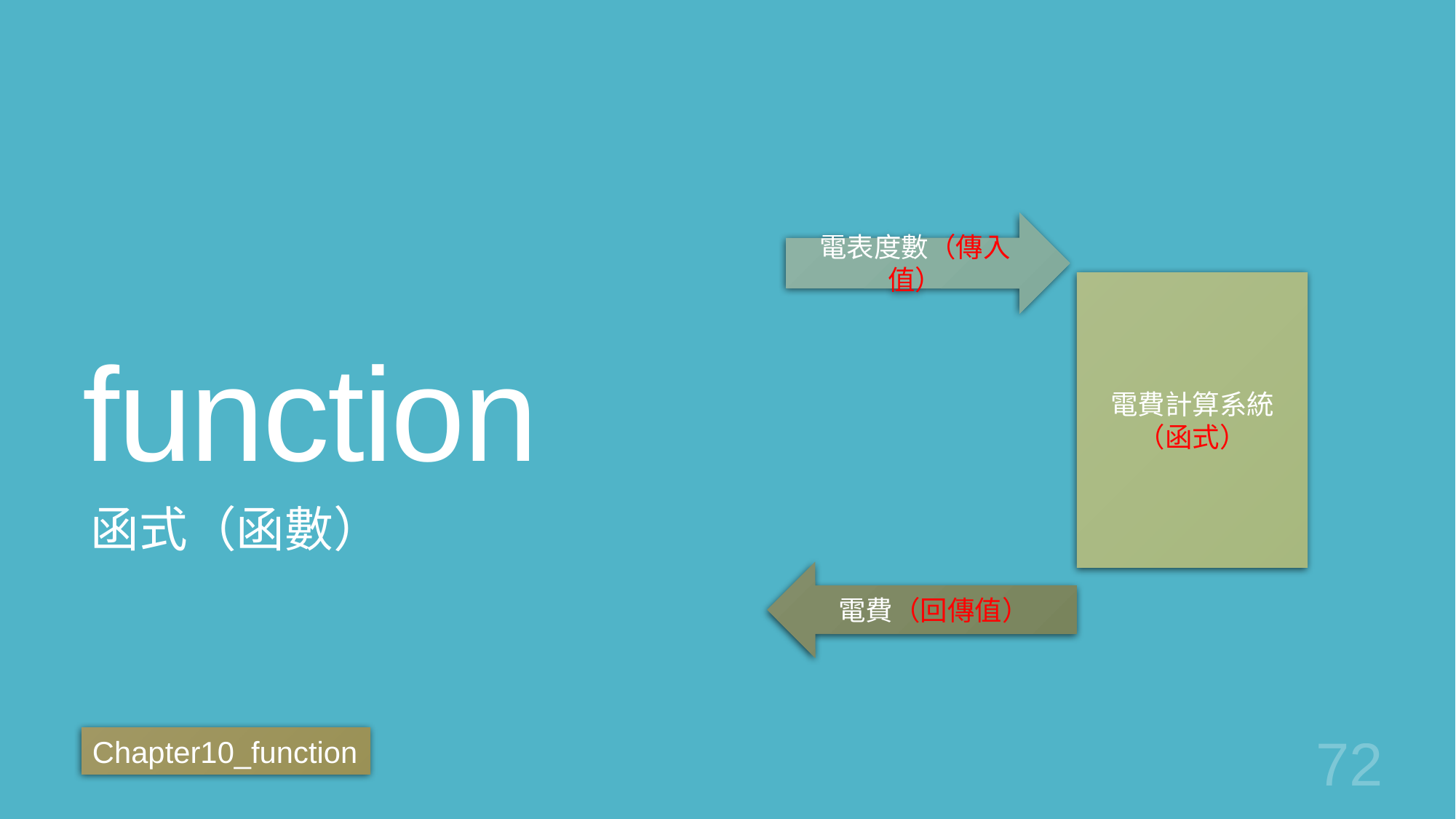

# function
電表度數（傳入值）
電費計算系統
（函式）
函式（函數）
電費（回傳值）
72
Chapter10_function